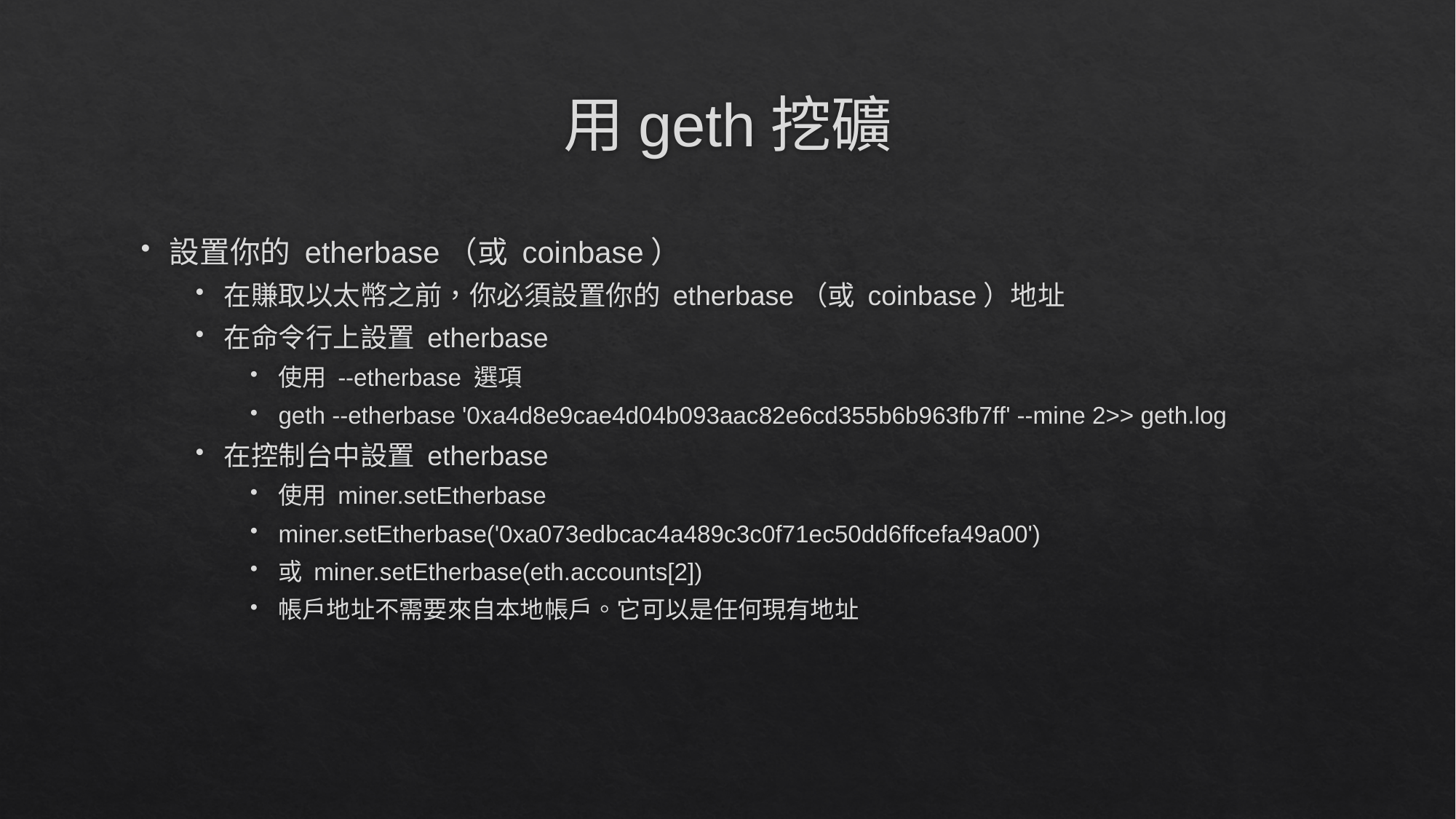

# 用geth挖礦
設置你的 etherbase（或 coinbase）
在賺取以太幣之前，你必須設置你的 etherbase（或 coinbase）地址
在命令行上設置 etherbase
使用 --etherbase 選項
geth --etherbase '0xa4d8e9cae4d04b093aac82e6cd355b6b963fb7ff' --mine 2>> geth.log
在控制台中設置 etherbase
使用 miner.setEtherbase
miner.setEtherbase('0xa073edbcac4a489c3c0f71ec50dd6ffcefa49a00')
或 miner.setEtherbase(eth.accounts[2])
帳戶地址不需要來自本地帳戶。它可以是任何現有地址